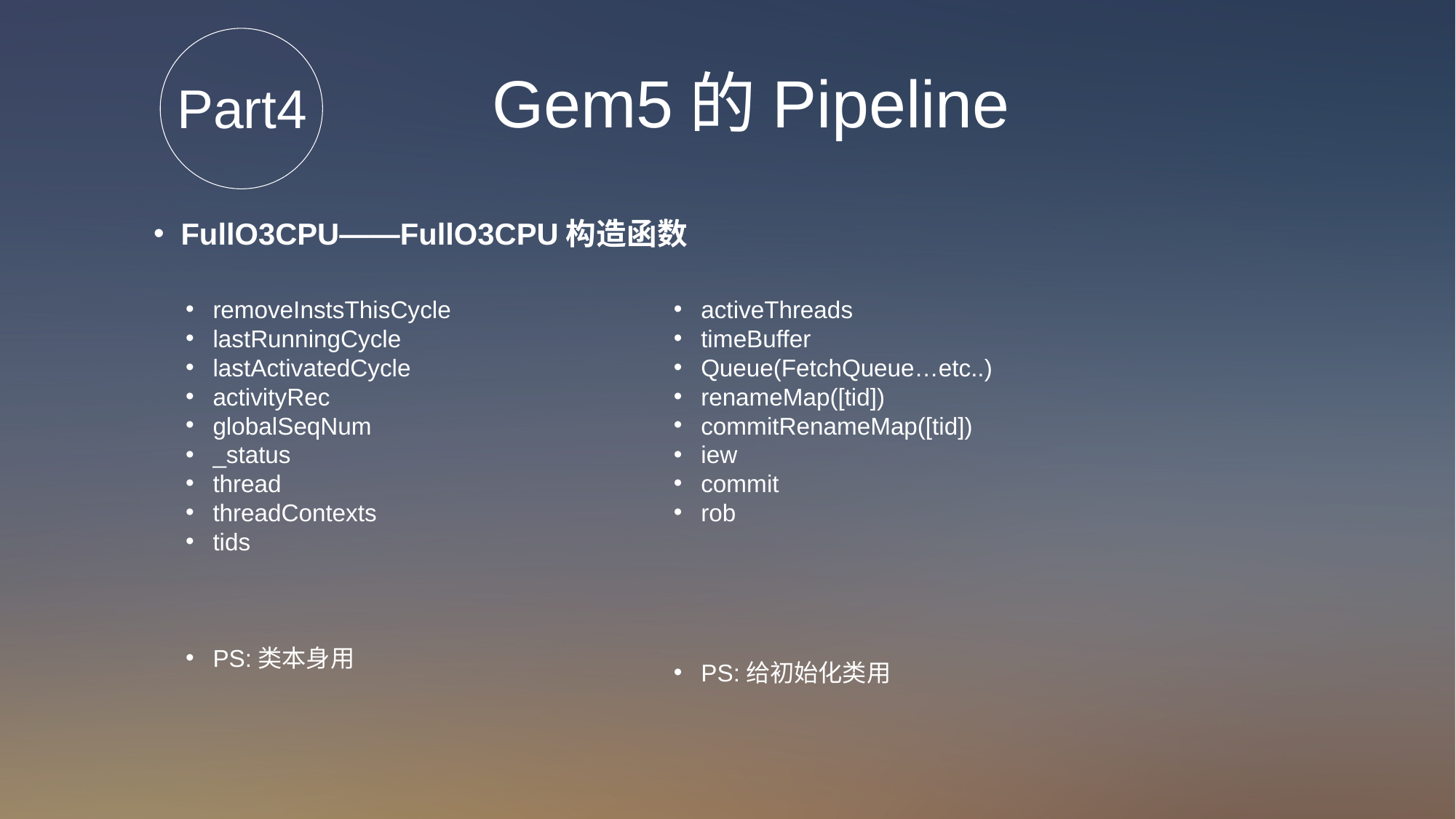

Gem5的Pipeline
Part4
FullO3CPU——FullO3CPU构造函数
removeInstsThisCycle
lastRunningCycle
lastActivatedCycle
activityRec
globalSeqNum
_status
thread
threadContexts
tids

PS:类本身用

activeThreads
timeBuffer
Queue(FetchQueue…etc..)
renameMap([tid])
commitRenameMap([tid])
iew
commit
rob

PS:给初始化类用